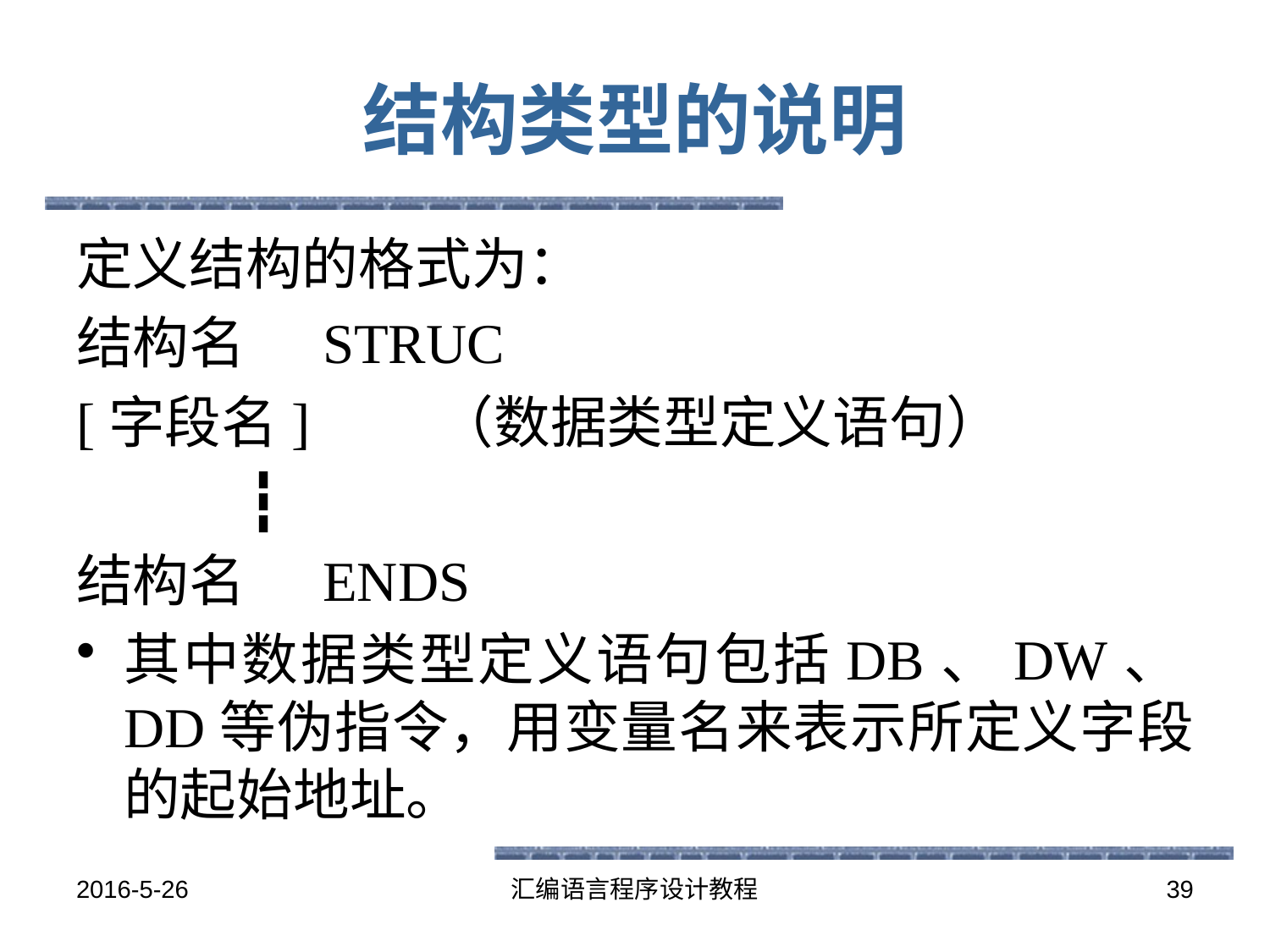

# 结构类型的说明
定义结构的格式为：
结构名     STRUC
[字段名]        （数据类型定义语句）
            ┇
结构名     ENDS
其中数据类型定义语句包括DB、DW、DD等伪指令，用变量名来表示所定义字段的起始地址。
2016-5-26
汇编语言程序设计教程
39